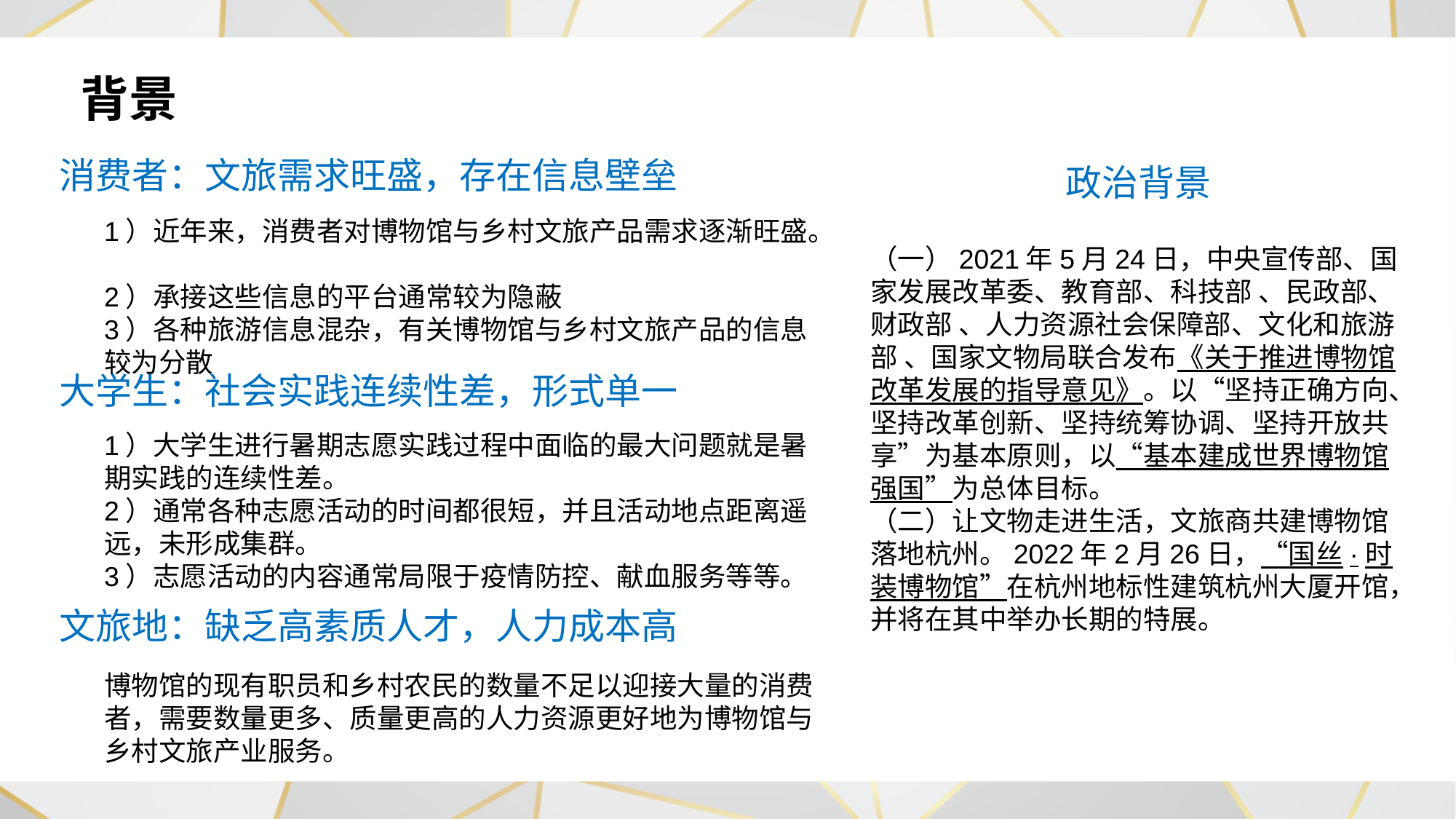

背景
消费者：文旅需求旺盛，存在信息壁垒
政治背景
1）近年来，消费者对博物馆与乡村文旅产品需求逐渐旺盛。
2）承接这些信息的平台通常较为隐蔽
3）各种旅游信息混杂，有关博物馆与乡村文旅产品的信息较为分散
（一）2021年5月24日，中央宣传部、国家发展改革委、教育部、科技部 、民政部、 财政部 、人力资源社会保障部、文化和旅游部 、国家文物局联合发布《关于推进博物馆改革发展的指导意见》。以“坚持正确方向、坚持改革创新、坚持统筹协调、坚持开放共享”为基本原则，以“基本建成世界博物馆强国”为总体目标。
（二）让文物走进生活，文旅商共建博物馆落地杭州。2022年2月26日，“国丝·时装博物馆”在杭州地标性建筑杭州大厦开馆，并将在其中举办长期的特展。
大学生：社会实践连续性差，形式单一
1）大学生进行暑期志愿实践过程中面临的最大问题就是暑期实践的连续性差。
2）通常各种志愿活动的时间都很短，并且活动地点距离遥远，未形成集群。
3）志愿活动的内容通常局限于疫情防控、献血服务等等。
文旅地：缺乏高素质人才，人力成本高
博物馆的现有职员和乡村农民的数量不足以迎接大量的消费者，需要数量更多、质量更高的人力资源更好地为博物馆与乡村文旅产业服务。